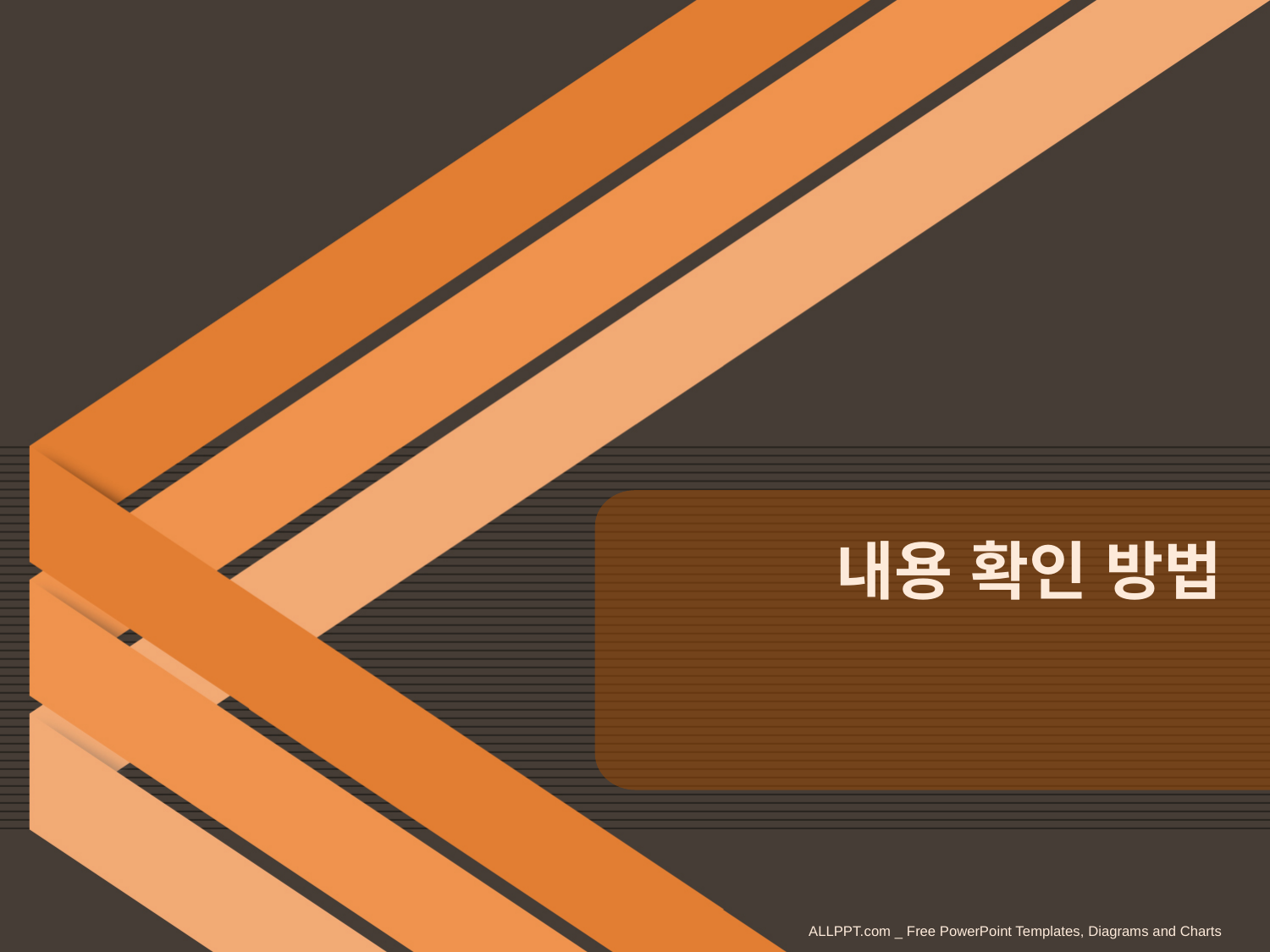

내용 확인 방법
ALLPPT.com _ Free PowerPoint Templates, Diagrams and Charts